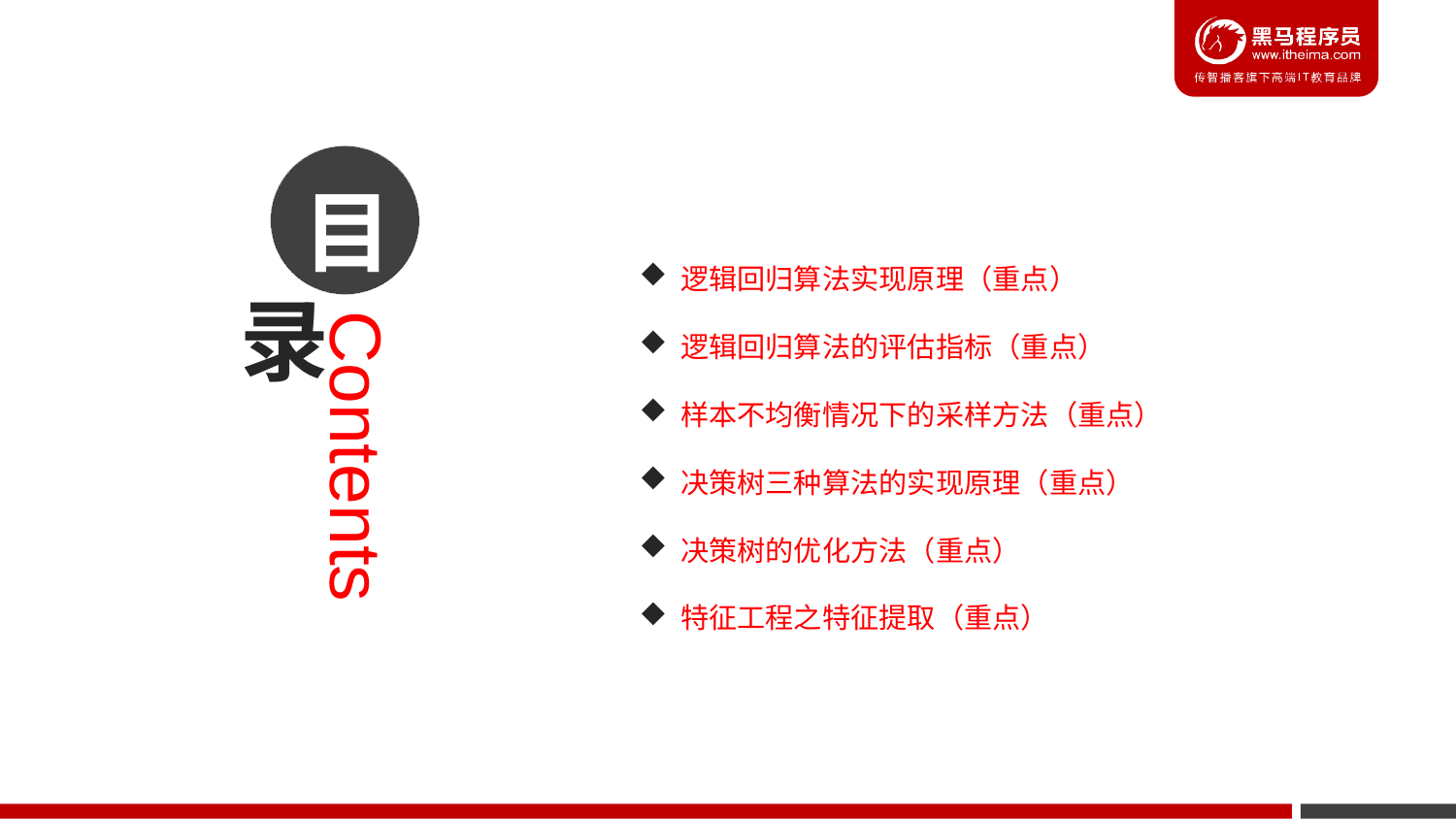

目
 逻辑回归算法实现原理（重点）
 逻辑回归算法的评估指标（重点）
 样本不均衡情况下的采样方法（重点）
 决策树三种算法的实现原理（重点）
 决策树的优化方法（重点）
 特征工程之特征提取（重点）
录
Contents